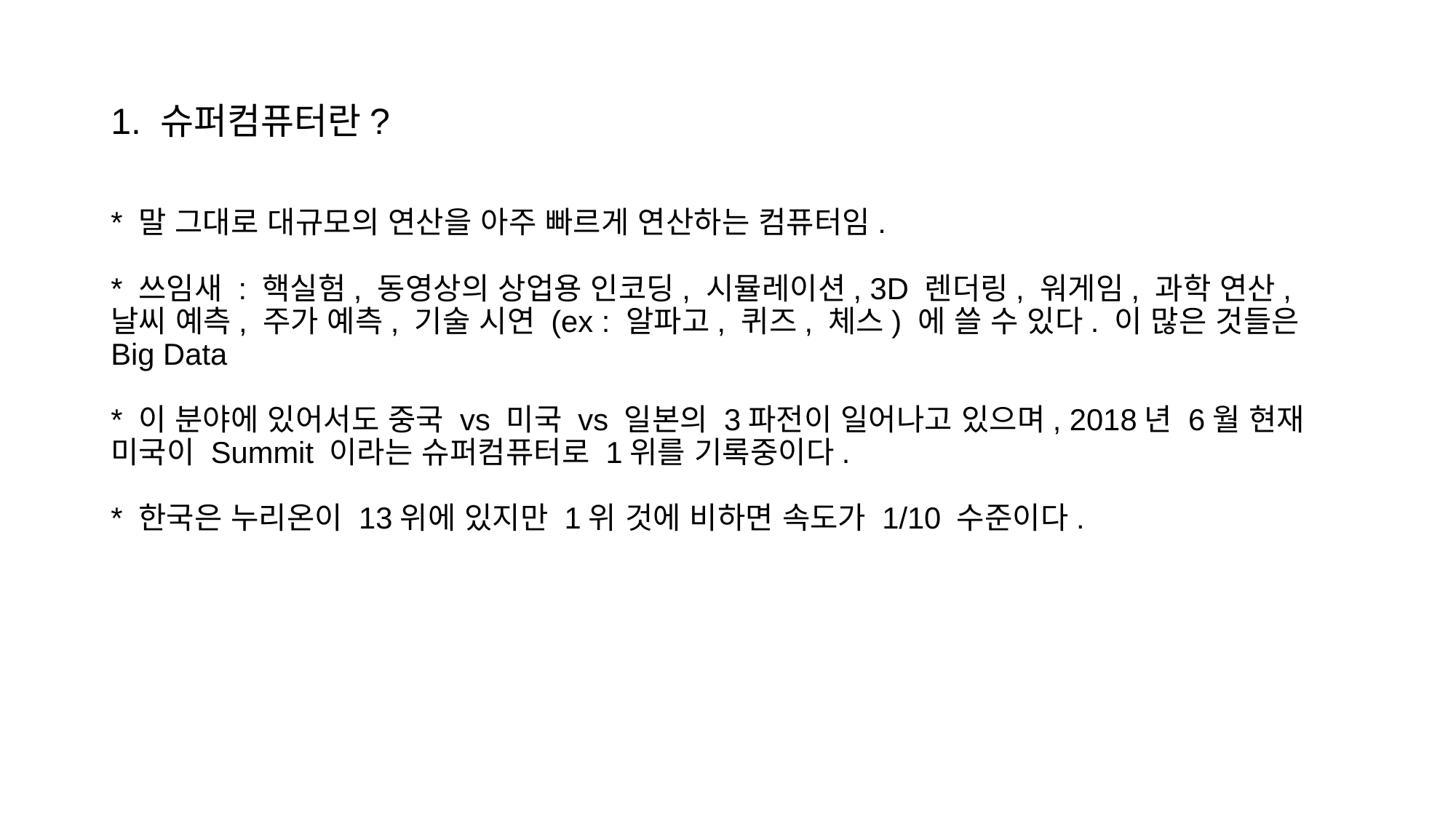

# 1. 슈퍼컴퓨터란?
* 말 그대로 대규모의 연산을 아주 빠르게 연산하는 컴퓨터임.
* 쓰임새 : 핵실험, 동영상의 상업용 인코딩, 시뮬레이션, 3D 렌더링, 워게임, 과학 연산, 날씨 예측, 주가 예측, 기술 시연 (ex : 알파고, 퀴즈, 체스) 에 쓸 수 있다. 이 많은 것들은 Big Data
* 이 분야에 있어서도 중국 vs 미국 vs 일본의 3파전이 일어나고 있으며, 2018년 6월 현재 미국이 Summit 이라는 슈퍼컴퓨터로 1위를 기록중이다.
* 한국은 누리온이 13위에 있지만 1위 것에 비하면 속도가 1/10 수준이다.